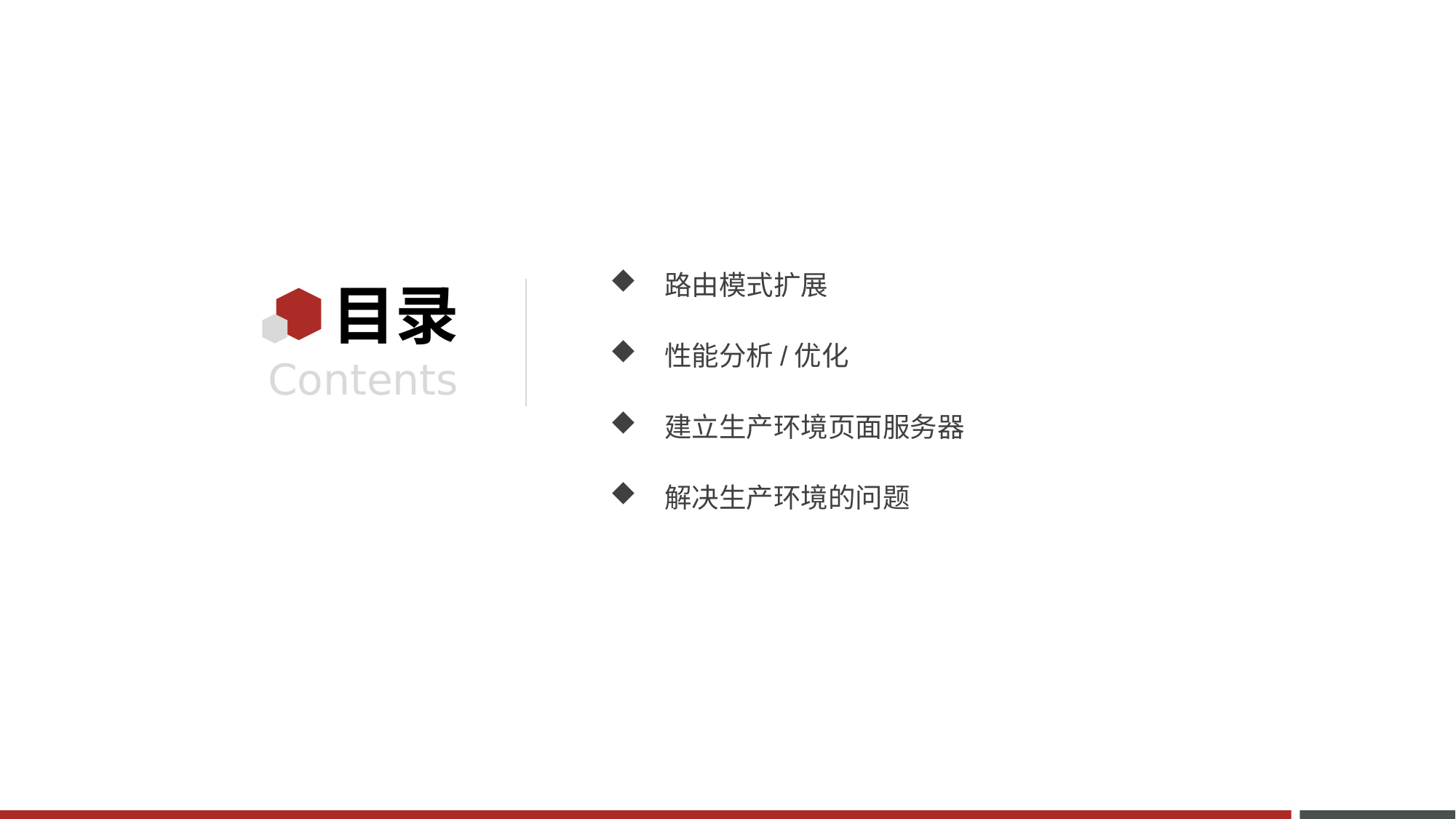

路由模式扩展
性能分析/优化
建立生产环境页面服务器
解决生产环境的问题